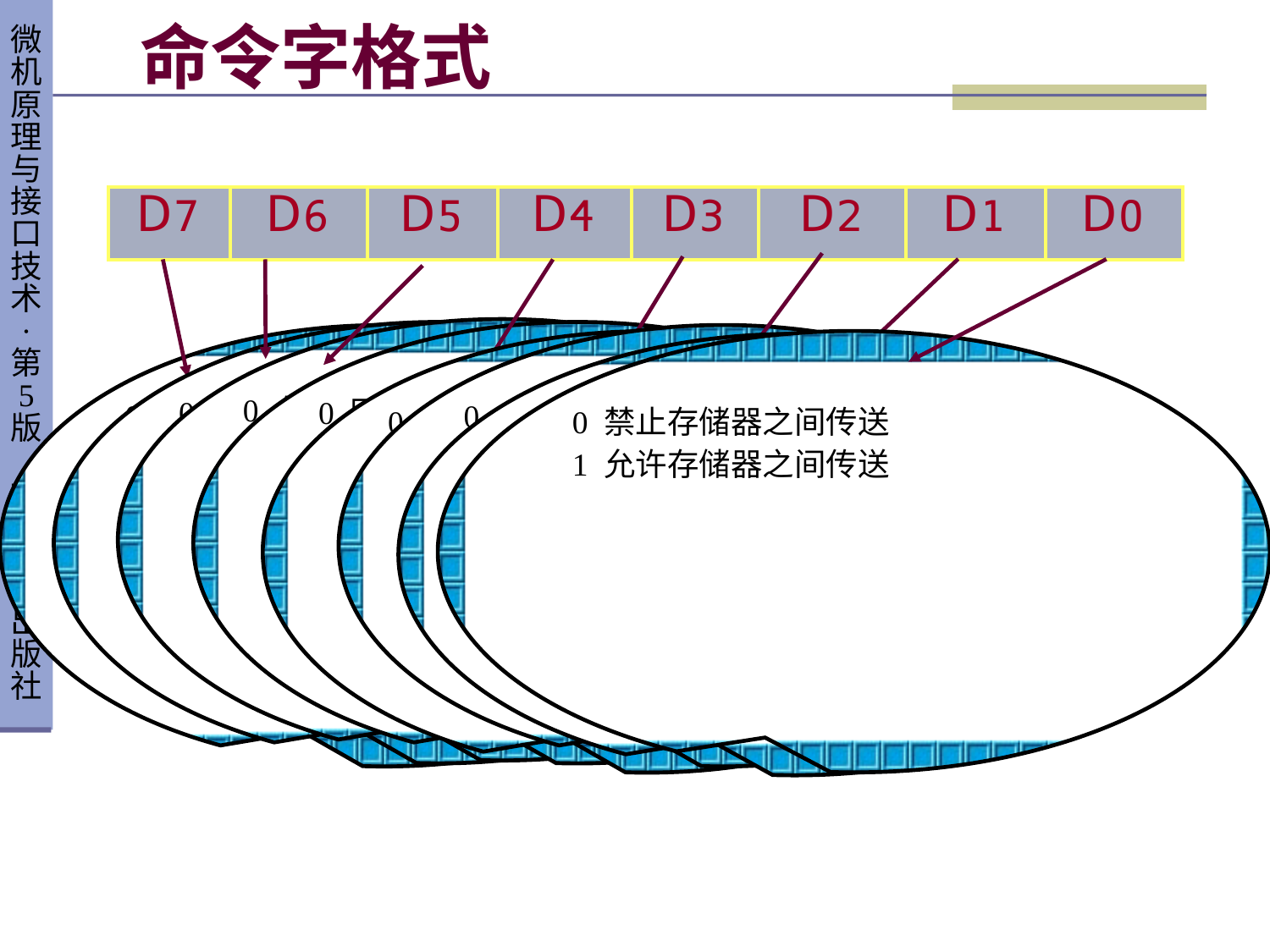

# 命令字格式
| D7 | D6 | D5 | D4 | D3 | D2 | D1 | D0 |
| --- | --- | --- | --- | --- | --- | --- | --- |

0 允许DMAC工作
1 禁止DMAC工作

0 正常时序读
1 压缩时序读
× 若D0＝1

0 允许通道0地址改变
1 禁止通道0地址改变
× 若D0＝0

0 禁止存储器之间传送
1 允许存储器之间传送

0 DACK低有效
1 DACK高有效

0 DREQ高有效
1 DREQ低有效

0 固定优先权
1 循环优先权

0  滞后写
1  扩展写
× 若D3＝1